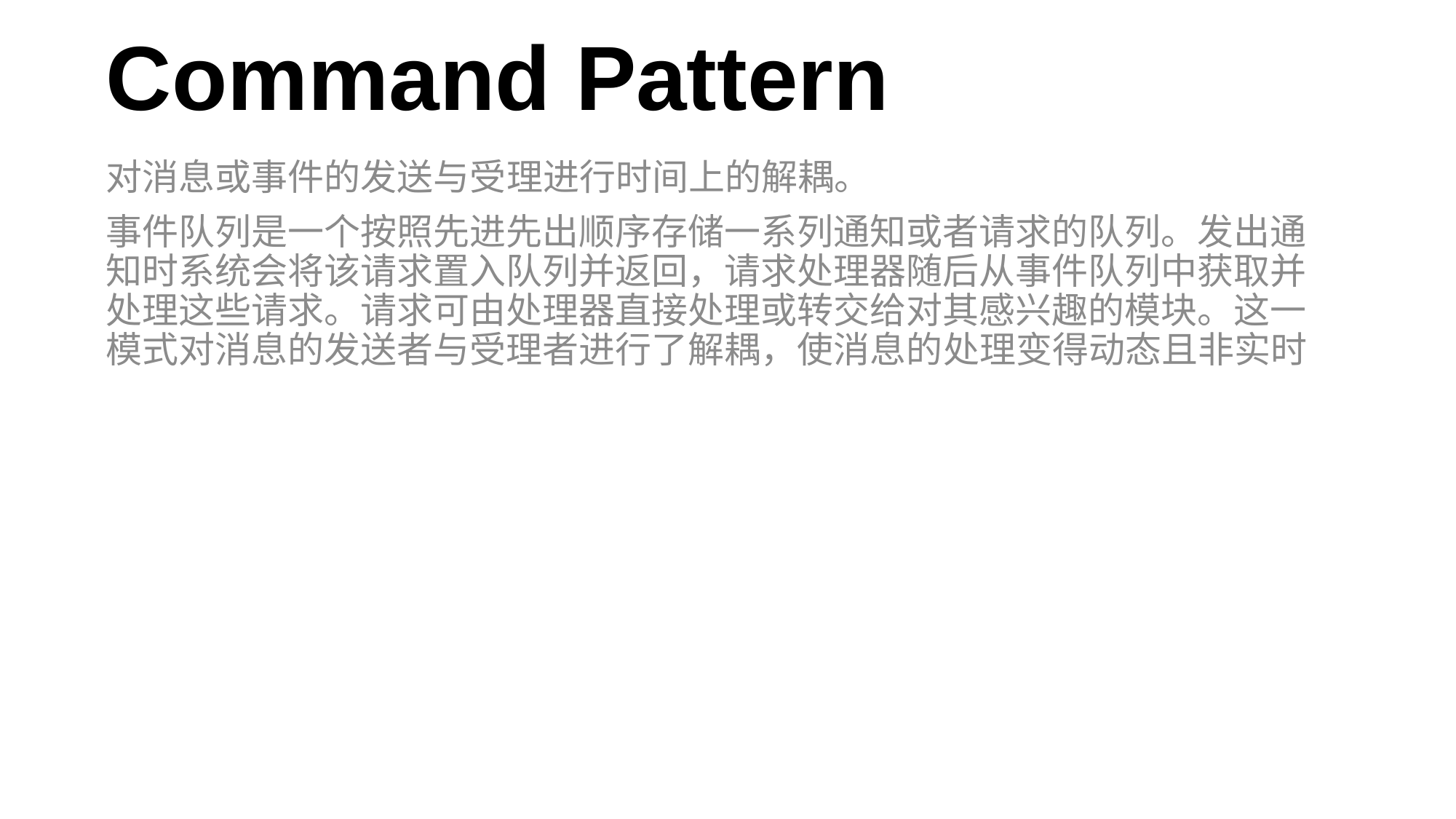

# Command Pattern
对消息或事件的发送与受理进行时间上的解耦。
事件队列是一个按照先进先出顺序存储一系列通知或者请求的队列。发出通知时系统会将该请求置入队列并返回，请求处理器随后从事件队列中获取并处理这些请求。请求可由处理器直接处理或转交给对其感兴趣的模块。这一模式对消息的发送者与受理者进行了解耦，使消息的处理变得动态且非实时